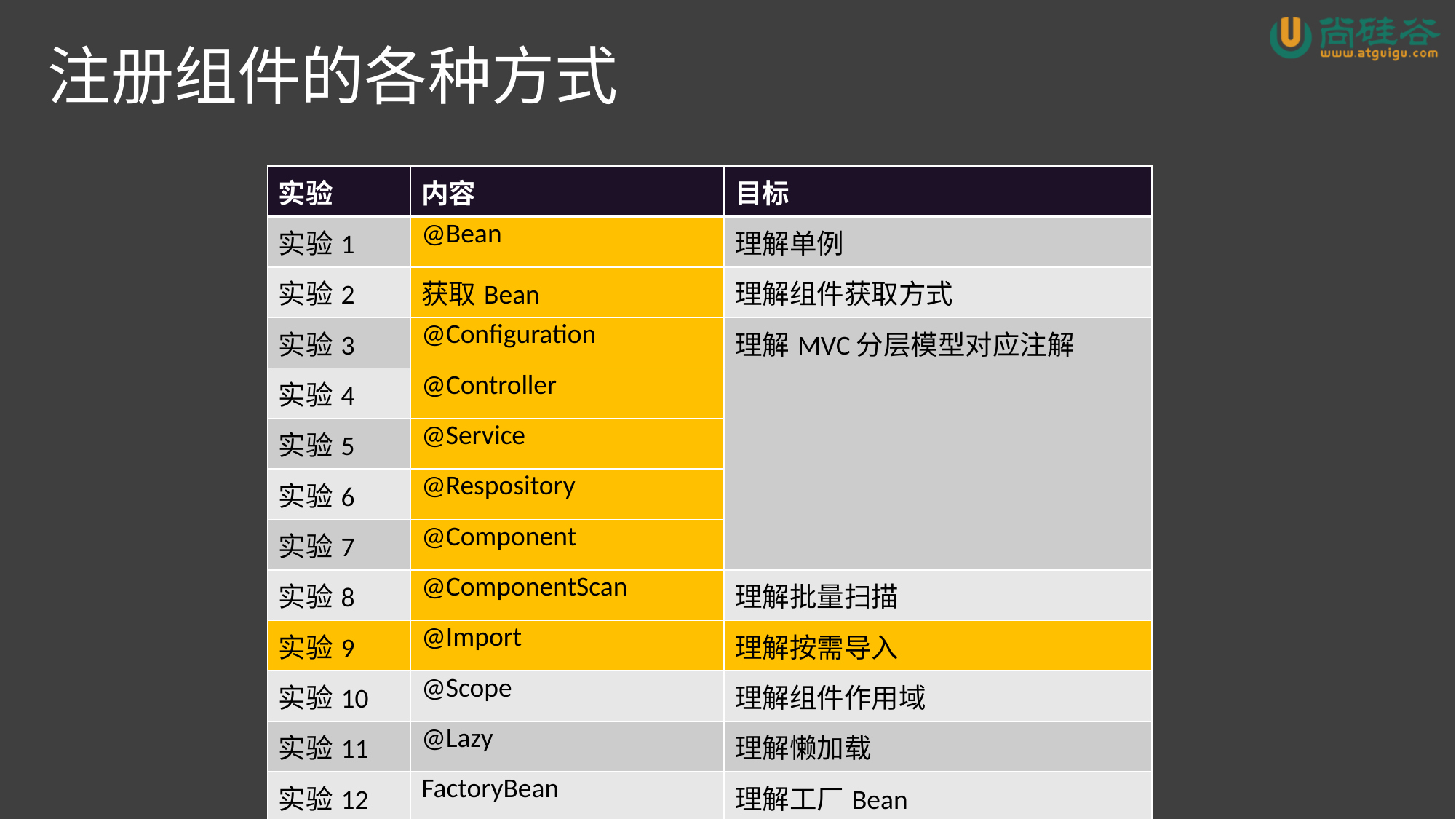

# 注册组件的各种方式
| 实验 | 内容 | 目标 |
| --- | --- | --- |
| 实验1 | @Bean | 理解单例 |
| 实验2 | 获取Bean | 理解组件获取方式 |
| 实验3 | @Configuration | 理解MVC分层模型对应注解 |
| 实验4 | @Controller |  |
| 实验5 | @Service |  |
| 实验6 | @Respository |  |
| 实验7 | @Component |  |
| 实验8 | @ComponentScan | 理解批量扫描 |
| 实验9 | @Import | 理解按需导入 |
| 实验10 | @Scope | 理解组件作用域 |
| 实验11 | @Lazy | 理解懒加载 |
| 实验12 | FactoryBean | 理解工厂Bean |
| 实验13 | @Conditional【难点】 | 理解条件注册 |